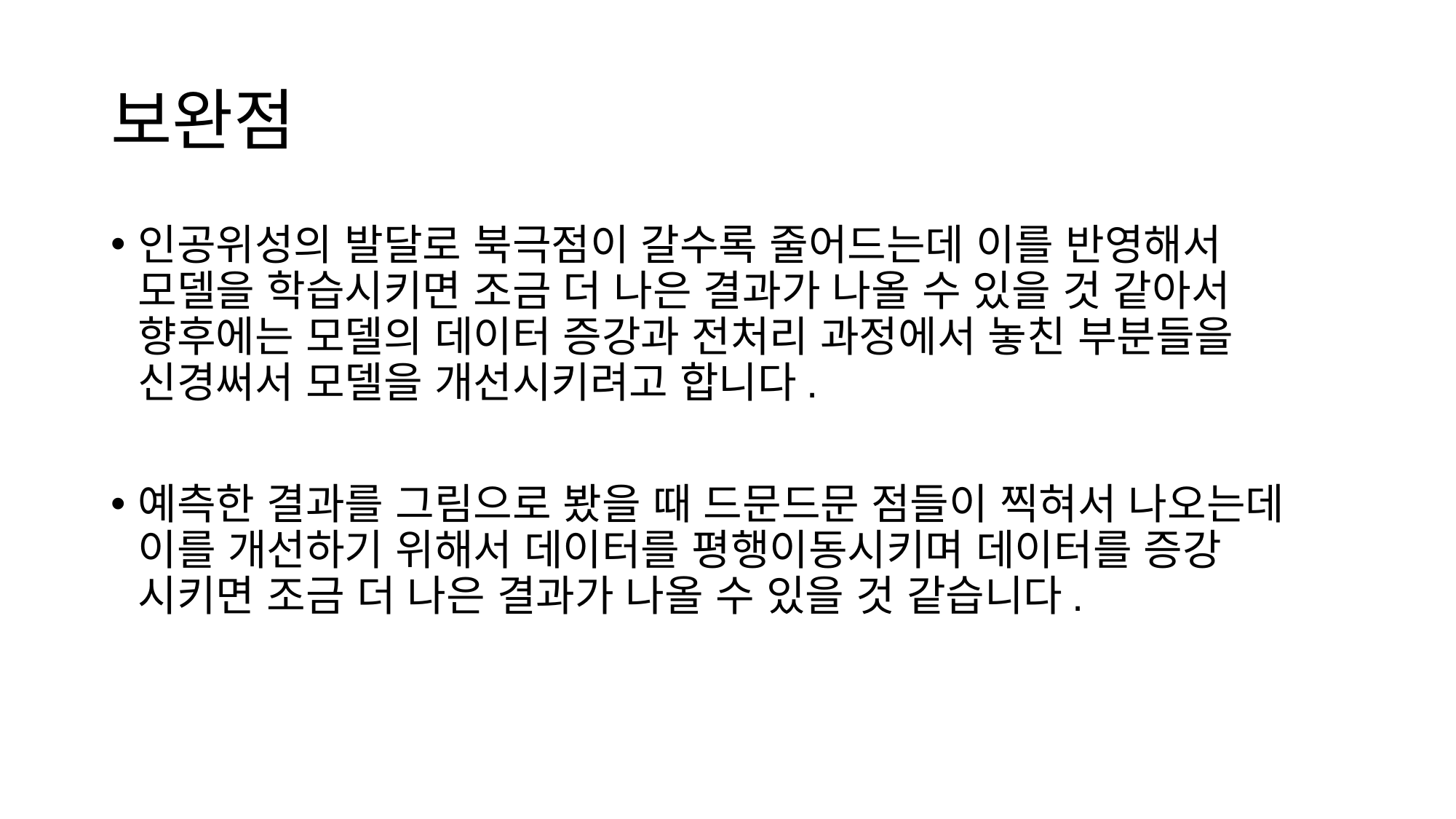

# 보완점
인공위성의 발달로 북극점이 갈수록 줄어드는데 이를 반영해서 모델을 학습시키면 조금 더 나은 결과가 나올 수 있을 것 같아서 향후에는 모델의 데이터 증강과 전처리 과정에서 놓친 부분들을 신경써서 모델을 개선시키려고 합니다.

예측한 결과를 그림으로 봤을 때 드문드문 점들이 찍혀서 나오는데 이를 개선하기 위해서 데이터를 평행이동시키며 데이터를 증강 시키면 조금 더 나은 결과가 나올 수 있을 것 같습니다.